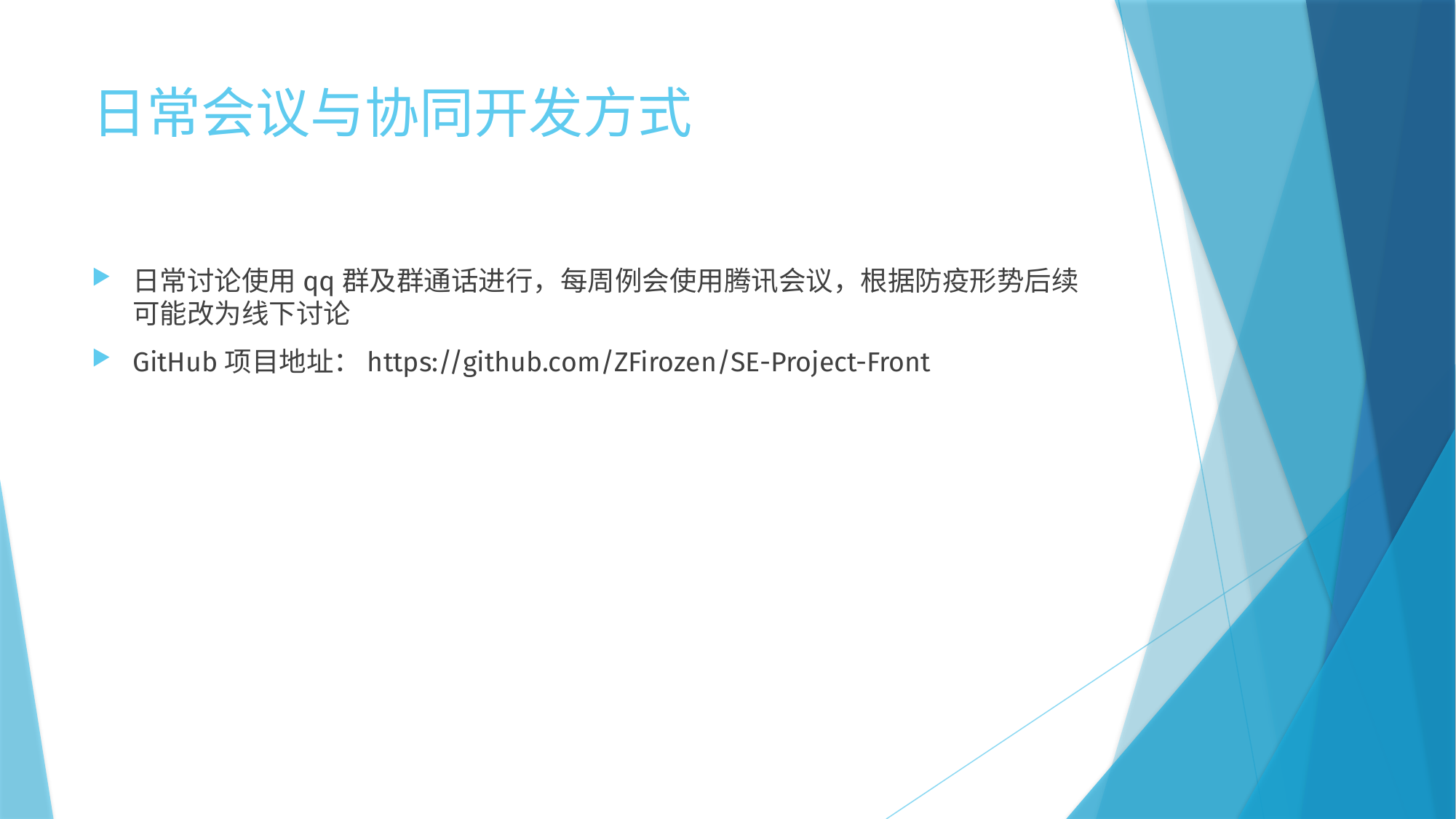

# 日常会议与协同开发方式
日常讨论使用qq群及群通话进行，每周例会使用腾讯会议，根据防疫形势后续可能改为线下讨论
GitHub项目地址：https://github.com/ZFirozen/SE-Project-Front